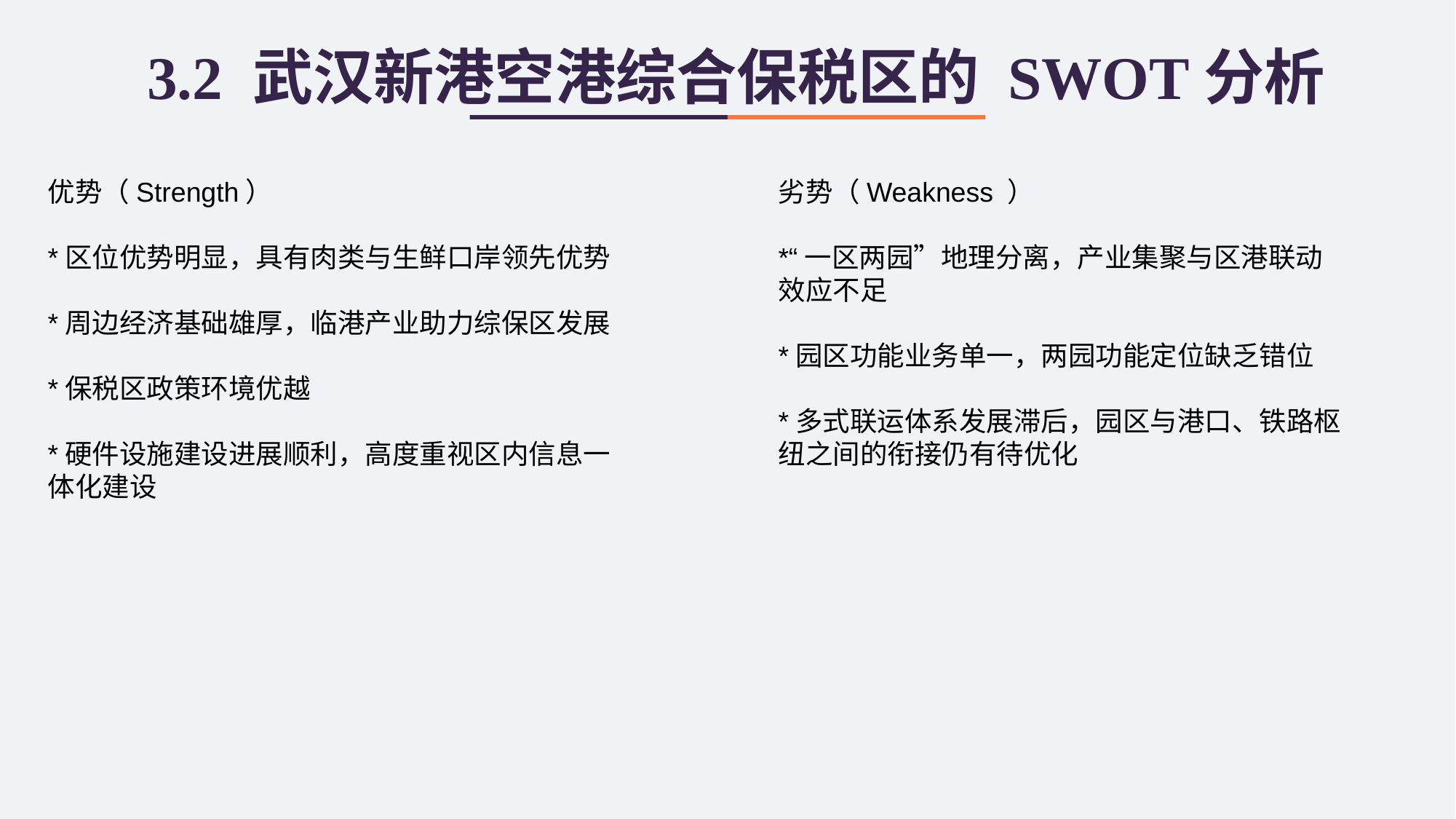

# 3.2 武汉新港空港综合保税区的 SWOT分析
优势（Strength）

*区位优势明显，具有肉类与生鲜口岸领先优势

*周边经济基础雄厚，临港产业助力综保区发展

*保税区政策环境优越

*硬件设施建设进展顺利，高度重视区内信息一体化建设
劣势（Weakness ）

*“一区两园”地理分离，产业集聚与区港联动效应不足

*园区功能业务单一，两园功能定位缺乏错位

*多式联运体系发展滞后，园区与港口、铁路枢纽之间的衔接仍有待优化